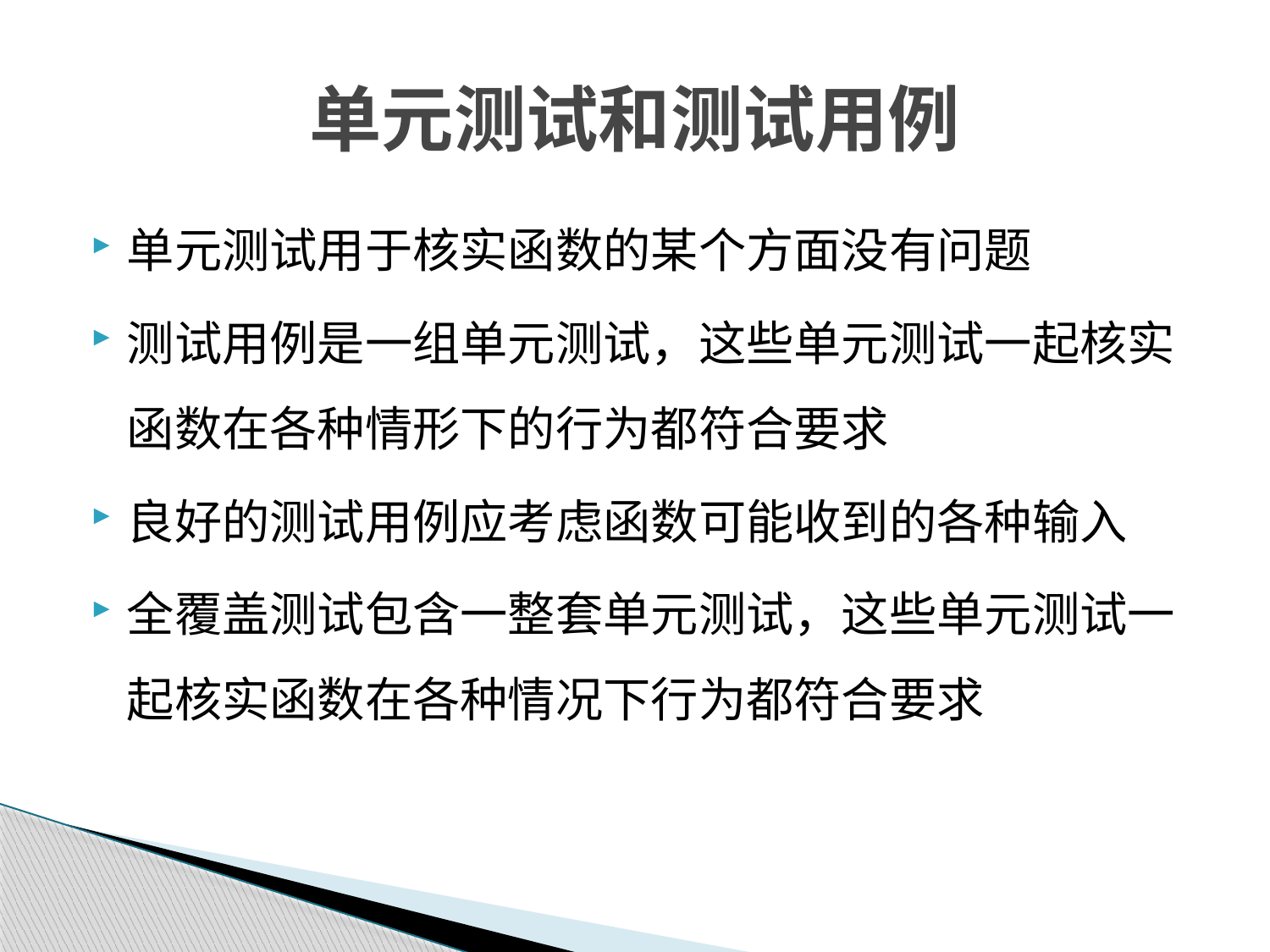

# 单元测试和测试用例
单元测试用于核实函数的某个方面没有问题
测试用例是一组单元测试，这些单元测试一起核实函数在各种情形下的行为都符合要求
良好的测试用例应考虑函数可能收到的各种输入
全覆盖测试包含一整套单元测试，这些单元测试一起核实函数在各种情况下行为都符合要求